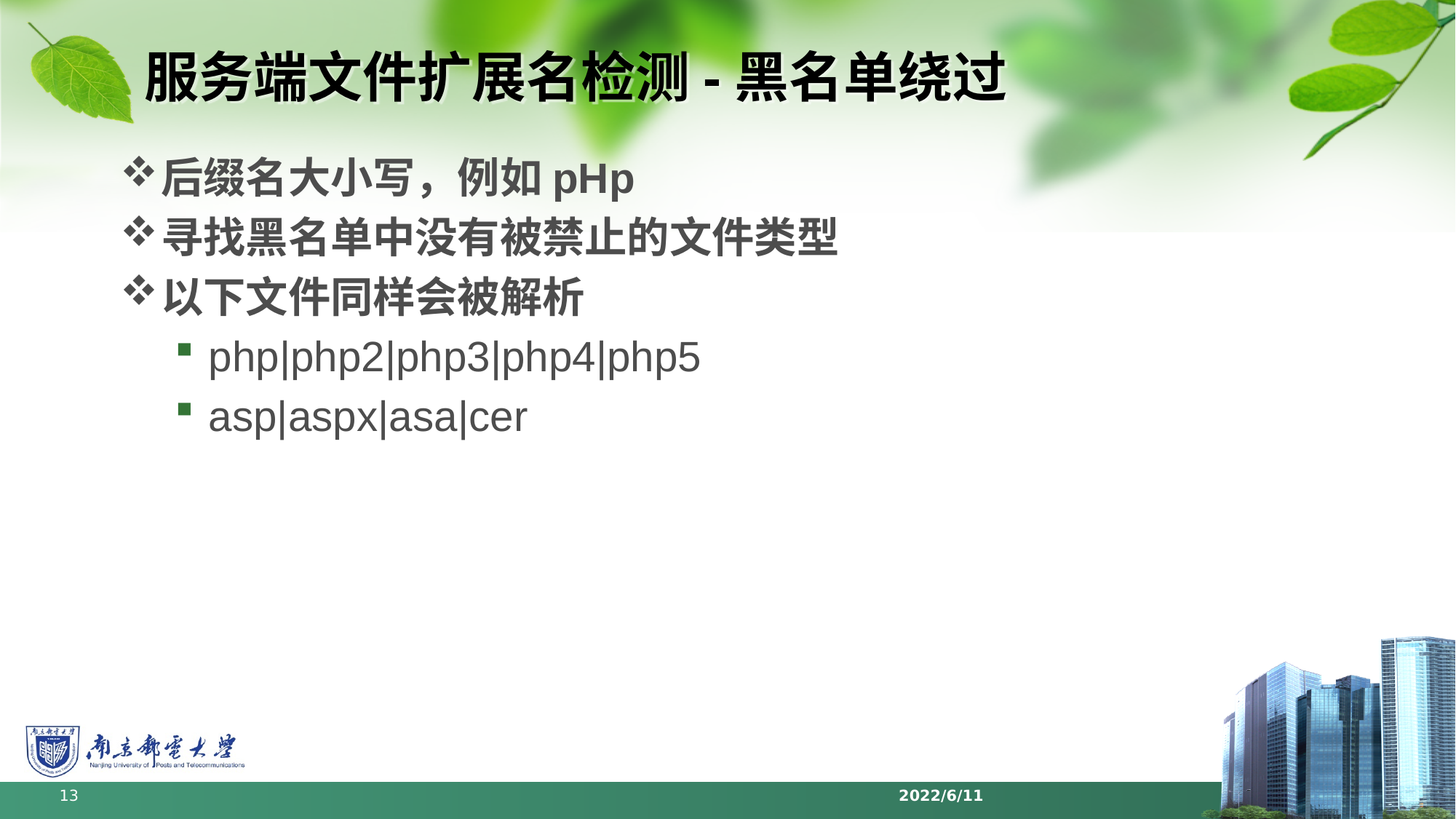

# 服务端文件扩展名检测-黑名单绕过
后缀名大小写，例如pHp
寻找黑名单中没有被禁止的文件类型
以下文件同样会被解析
php|php2|php3|php4|php5
asp|aspx|asa|cer
13
2022/6/11